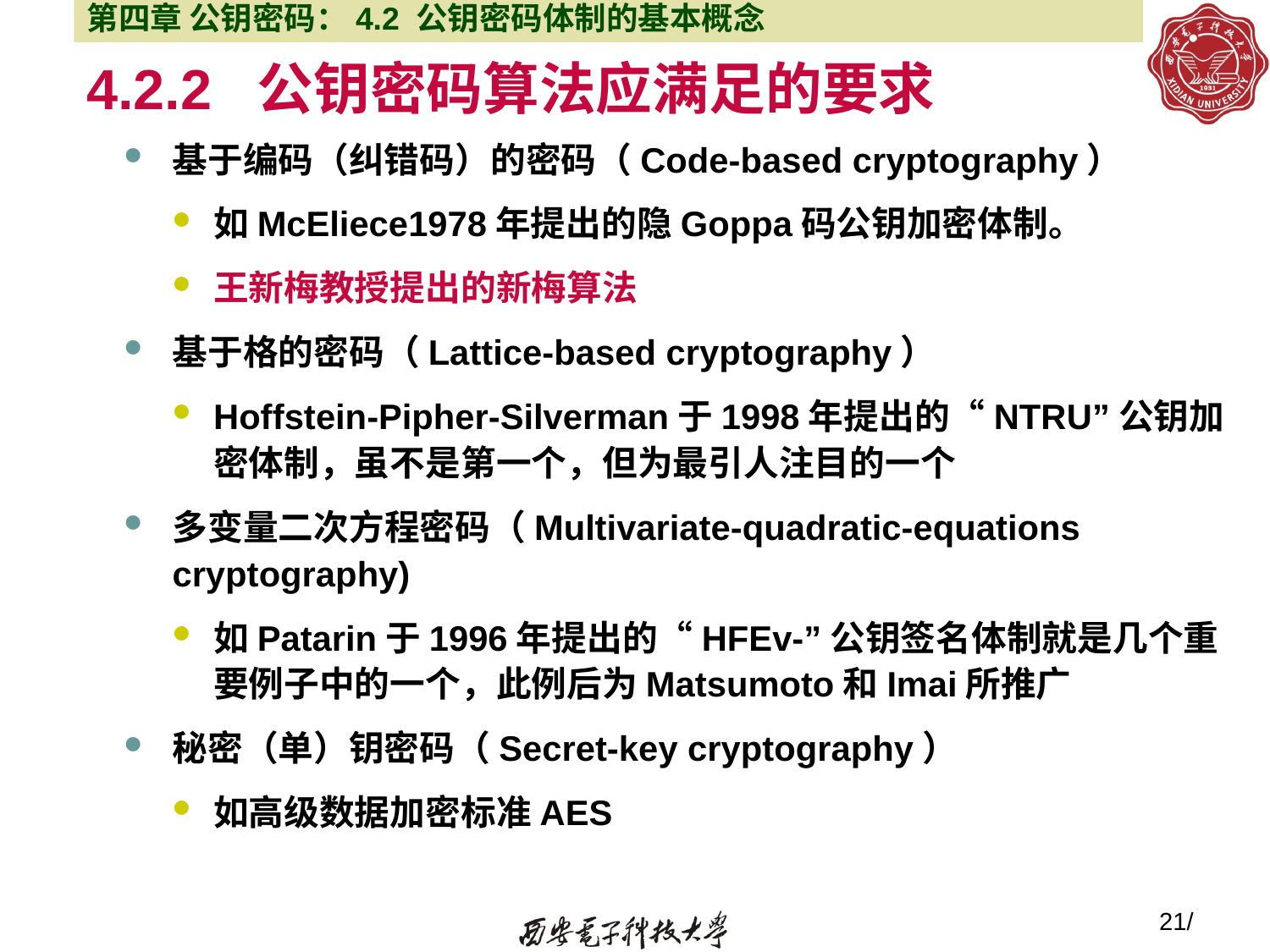

第四章 公钥密码：4.2 公钥密码体制的基本概念
# 4.2.2  公钥密码算法应满足的要求
基于编码（纠错码）的密码（Code-based cryptography）
如McEliece1978年提出的隐Goppa码公钥加密体制。
王新梅教授提出的新梅算法
基于格的密码（Lattice-based cryptography）
Hoffstein-Pipher-Silverman于1998年提出的“NTRU”公钥加密体制，虽不是第一个，但为最引人注目的一个
多变量二次方程密码（Multivariate-quadratic-equations cryptography)
如Patarin于1996年提出的“HFEv-”公钥签名体制就是几个重要例子中的一个，此例后为Matsumoto和Imai所推广
秘密（单）钥密码（Secret-key cryptography）
如高级数据加密标准AES
21/